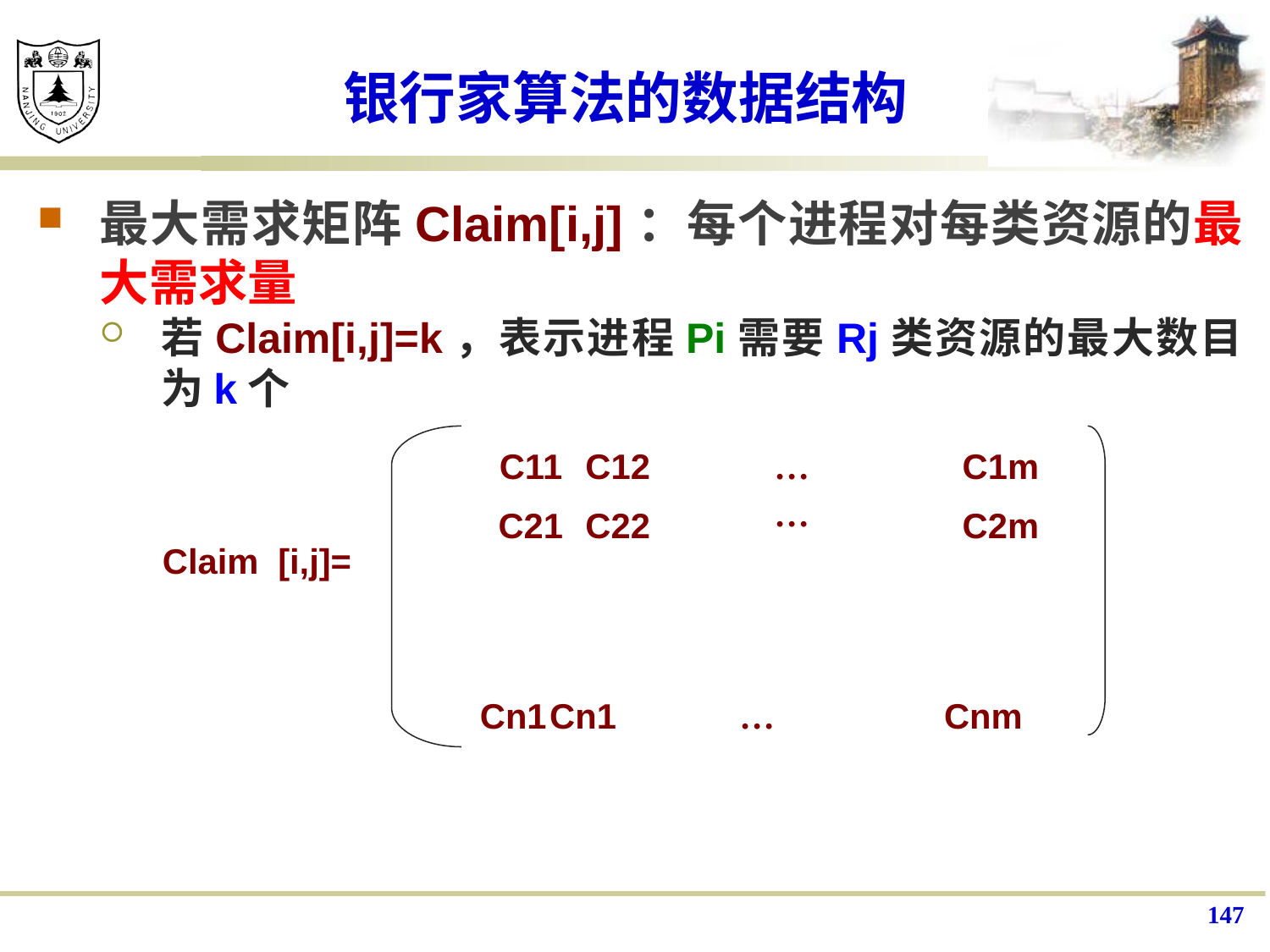

# 银行家算法的数据结构
最大需求矩阵Claim[i,j]：每个进程对每类资源的最大需求量
若Claim[i,j]=k，表示进程Pi需要Rj类资源的最大数目为k个

C11
C12
…
C1m
…
C21
C22
C2m
Claim  [i,j]=
Cn1
Cn1
…
Cnm
147